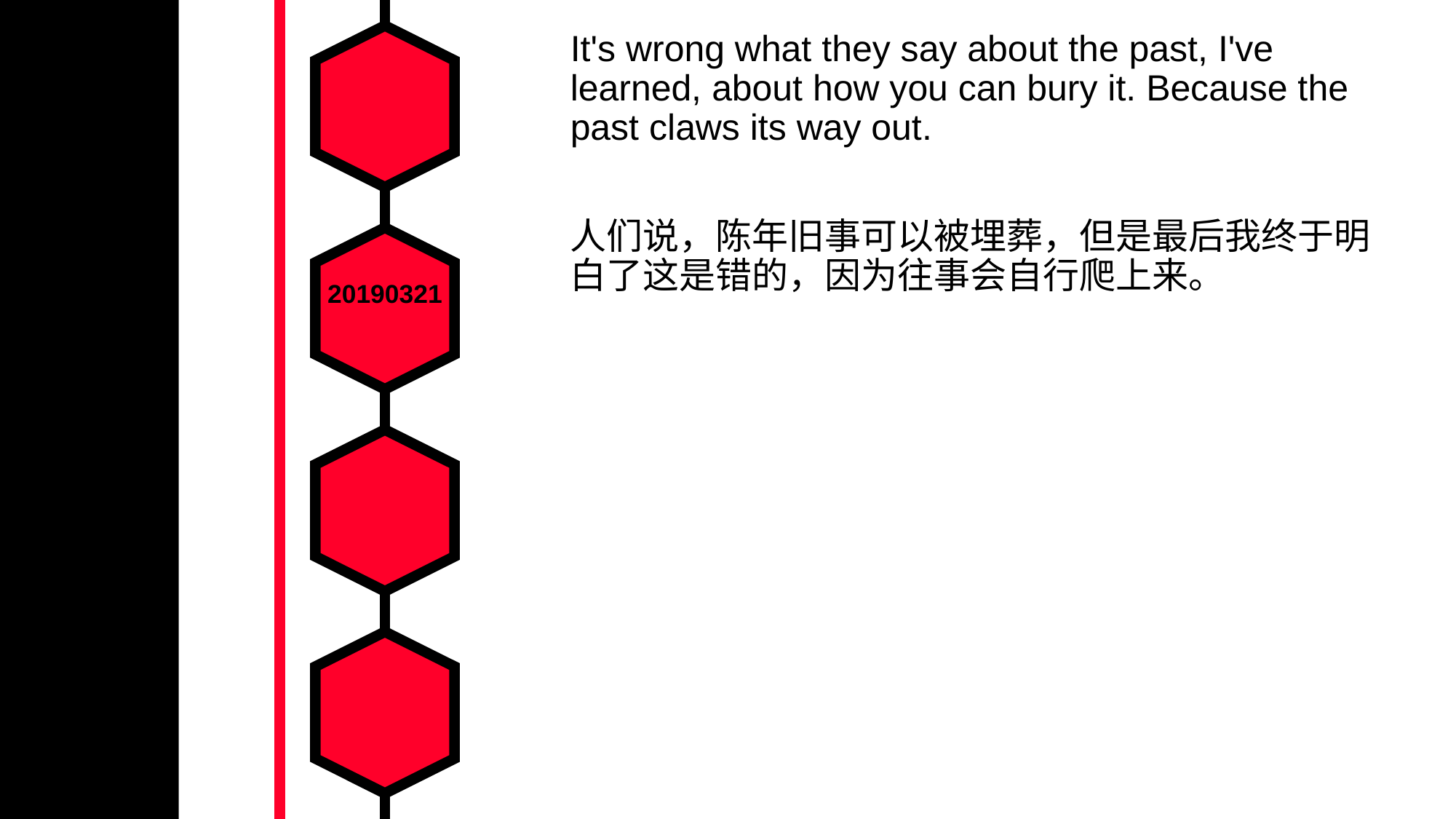

#
It's wrong what they say about the past, I've learned, about how you can bury it. Because the past claws its way out.

人们说，陈年旧事可以被埋葬，但是最后我终于明白了这是错的，因为往事会自行爬上来。

20190321